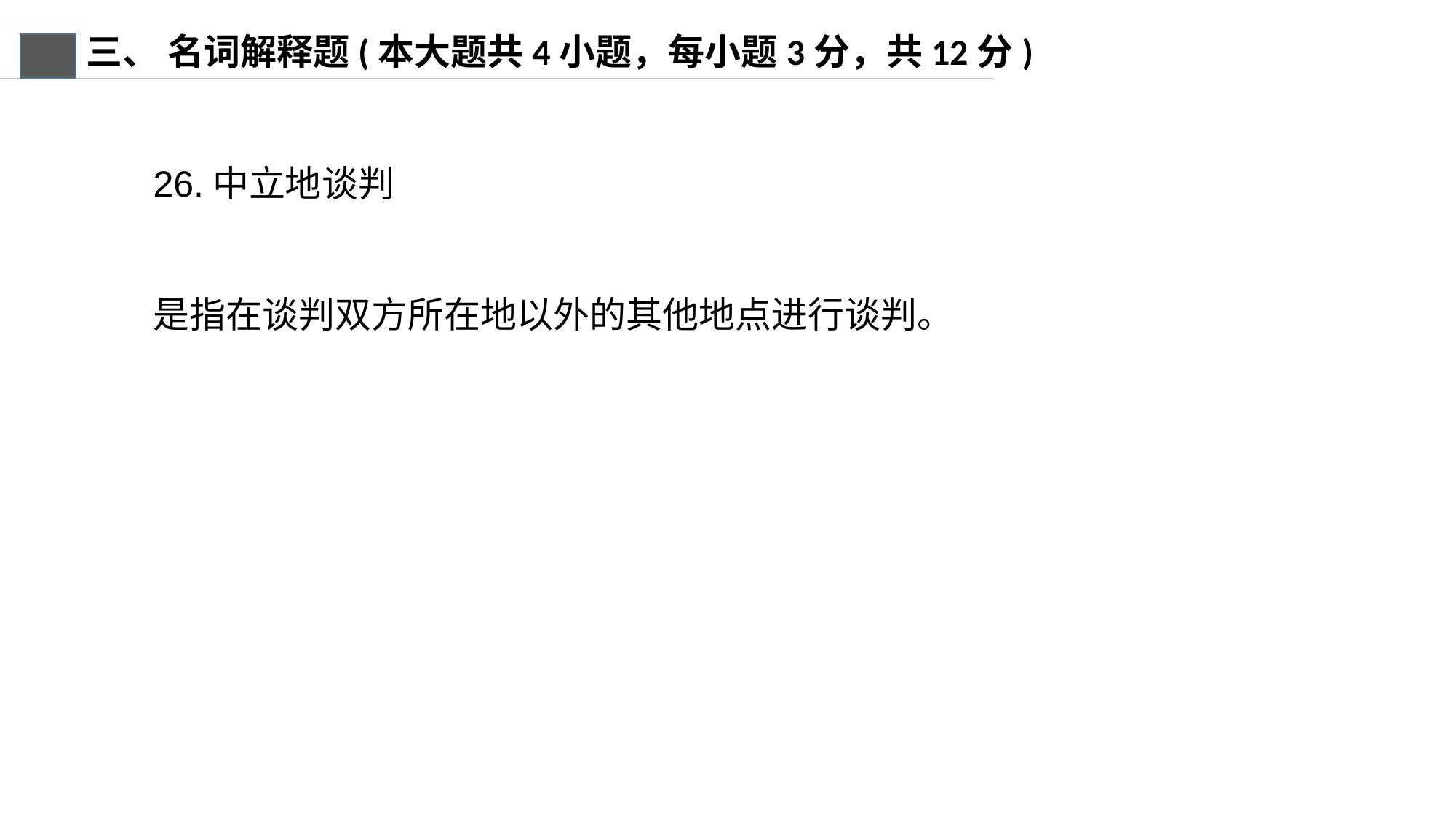

三、 名词解释题(本大题共4小题，每小题3分，共12分)

26.中立地谈判

是指在谈判双方所在地以外的其他地点进行谈判。